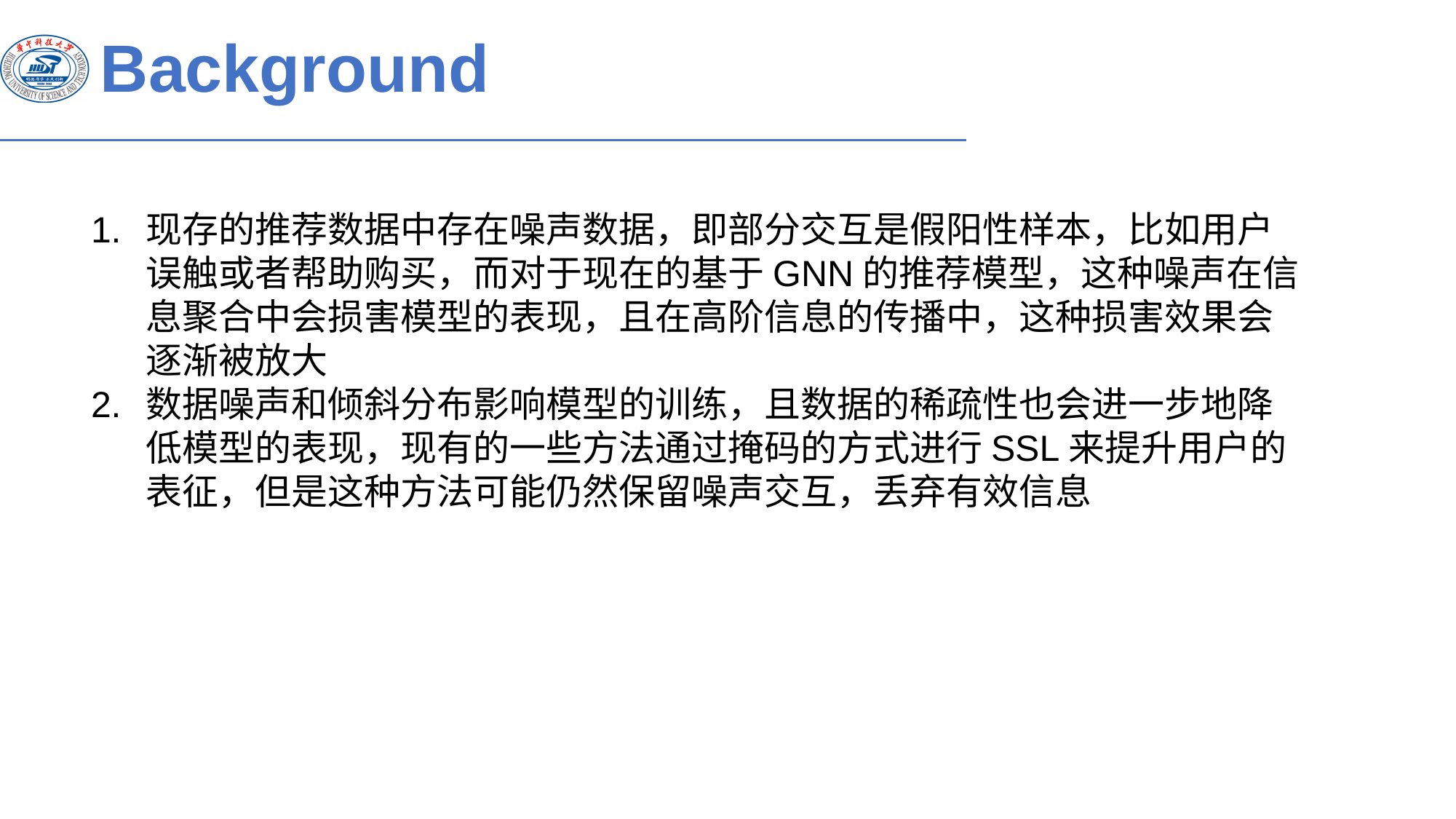

Background
现存的推荐数据中存在噪声数据，即部分交互是假阳性样本，比如用户误触或者帮助购买，而对于现在的基于GNN的推荐模型，这种噪声在信息聚合中会损害模型的表现，且在高阶信息的传播中，这种损害效果会逐渐被放大
数据噪声和倾斜分布影响模型的训练，且数据的稀疏性也会进一步地降低模型的表现，现有的一些方法通过掩码的方式进行SSL来提升用户的表征，但是这种方法可能仍然保留噪声交互，丢弃有效信息